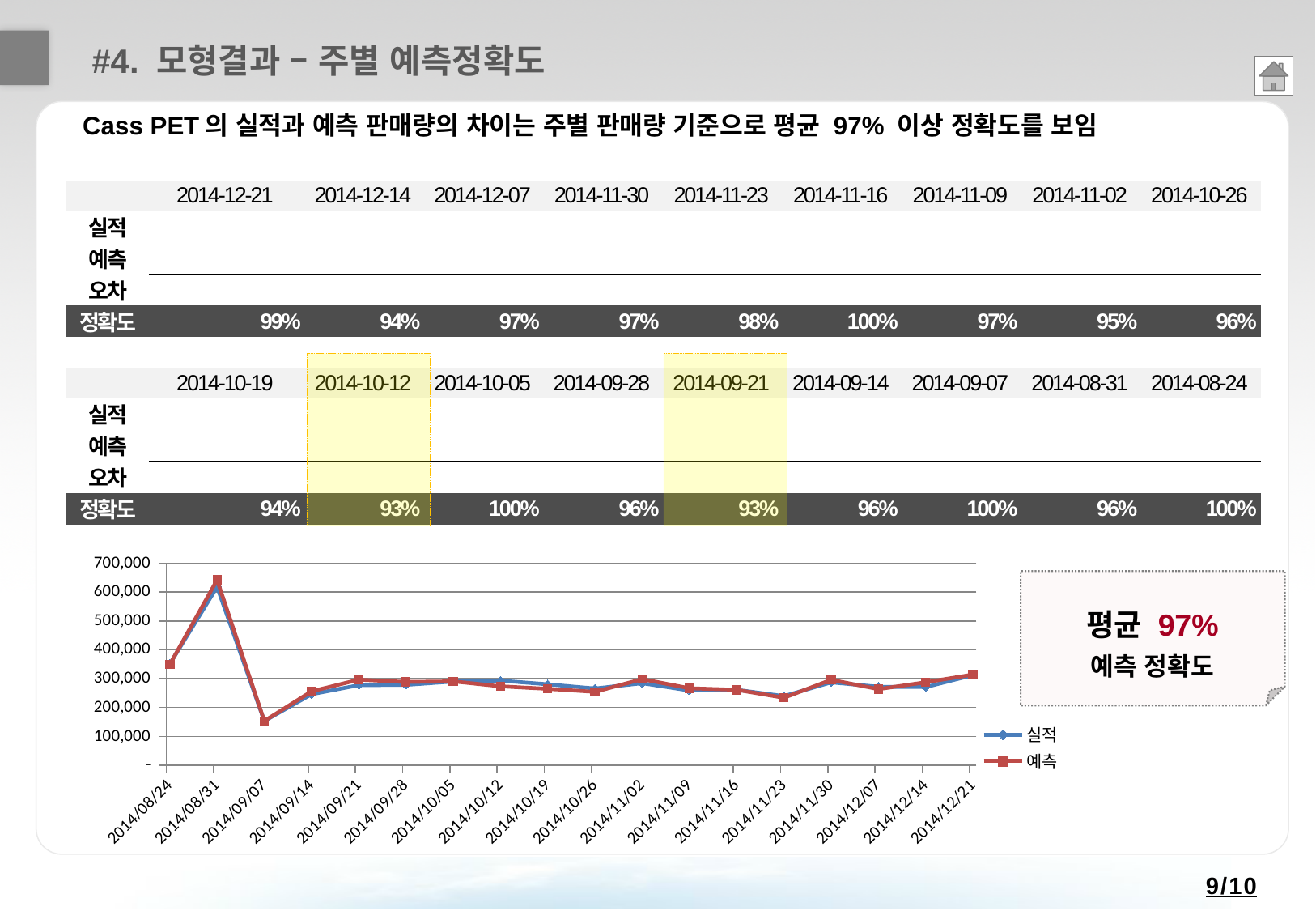

#4. 모형결과 – 주별 예측정확도

Cass PET의 실적과 예측 판매량의 차이는 주별 판매량 기준으로 평균 97% 이상 정확도를 보임
|  | 2014-12-21 | 2014-12-14 | 2014-12-07 | 2014-11-30 | 2014-11-23 | 2014-11-16 | 2014-11-09 | 2014-11-02 | 2014-10-26 |
| --- | --- | --- | --- | --- | --- | --- | --- | --- | --- |
| 실적 |  |  |  |  |  |  |  |  |  |
| 예측 |  |  |  |  |  |  |  |  |  |
| 오차 |  |  |  |  |  |  |  |  |  |
| 정확도 | 99% | 94% | 97% | 97% | 98% | 100% | 97% | 95% | 96% |
|  |  |  |  |  |  |  |  |  |  |
|  | 2014-10-19 | 2014-10-12 | 2014-10-05 | 2014-09-28 | 2014-09-21 | 2014-09-14 | 2014-09-07 | 2014-08-31 | 2014-08-24 |
| 실적 |  |  |  |  |  |  |  |  |  |
| 예측 |  |  |  |  |  |  |  |  |  |
| 오차 |  |  |  |  |  |  |  |  |  |
| 정확도 | 94% | 93% | 100% | 96% | 93% | 96% | 100% | 96% | 100% |

### Chart

| Category | 실적 | 예측 |
|---|---|---|
| 41875 | 350869.68 | 349308.4667988741 |
| 41882 | 617842.8 | 642144.383969513 |
| 41889 | 153133.2 | 153355.493128882 |
| 41896 | 246287.76 | 256101.5319490031 |
| 41903 | 277706.63999999996 | 296745.5425612792 |
| 41910 | 278635.68 | 288746.96456845046 |
| 41917 | 290211.6 | 290711.64252991986 |
| 41924 | 293387.2800000002 | 273750.80998936354 |
| 41931 | 280674.24 | 264986.8397812282 |
| 41938 | 266066.63999999996 | 254461.82354100398 |
| 41945 | 284542.56 | 298543.60579164384 |
| 41952 | 259070.87999999998 | 266857.49340707413 |
| 41959 | 261691.68 | 261558.709434881 |
| 41966 | 239627.04 | 233936.656253848 |
| 41973 | 287505.12 | 296140.6807730142 |
| 41980 | 272036.4 | 263867.86184885184 |
| 41987 | 271055.52 | 287654.82244972454 |
| 41994 | 312536.63999999996 | 314314.01549720886 |
평균 97%
예측 정확도
9/10